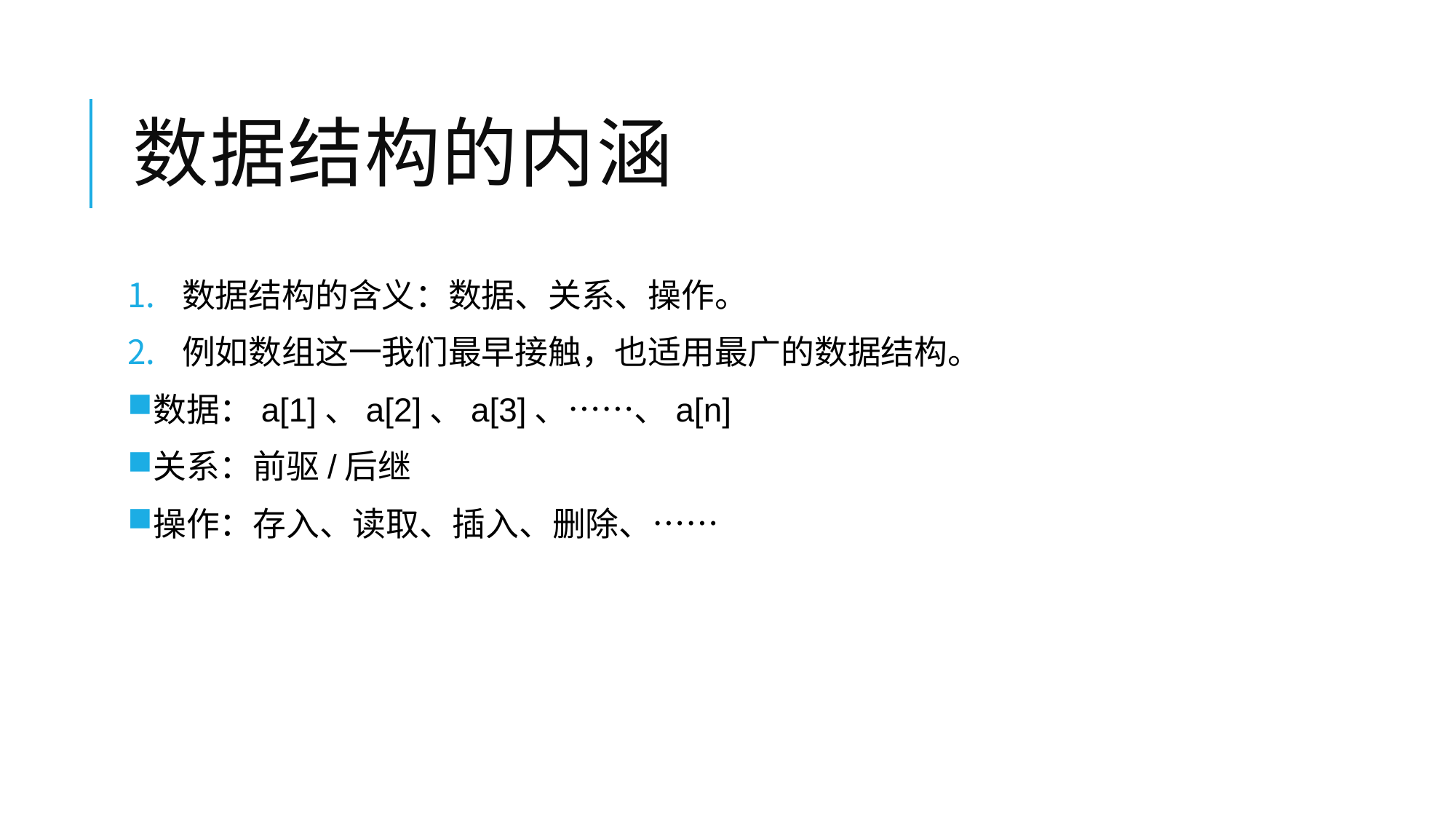

# 数据结构的内涵
数据结构的含义：数据、关系、操作。
例如数组这一我们最早接触，也适用最广的数据结构。
数据：a[1]、a[2]、a[3]、……、a[n]
关系：前驱/后继
操作：存入、读取、插入、删除、……